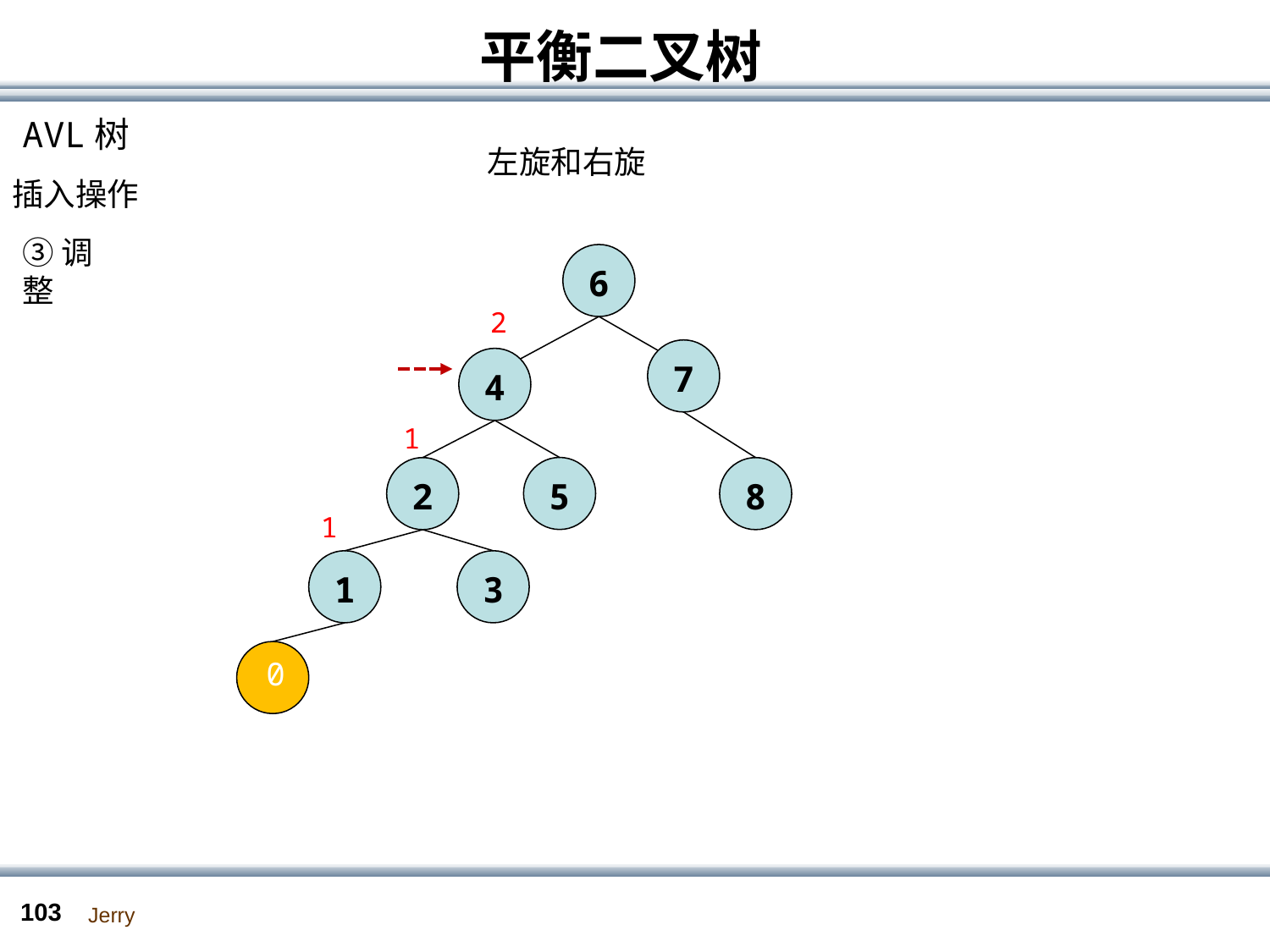

# 平衡二叉树
AVL树
左旋和右旋
插入操作
③调整
6
2
7
4
1
5
2
8
1
1
3

0